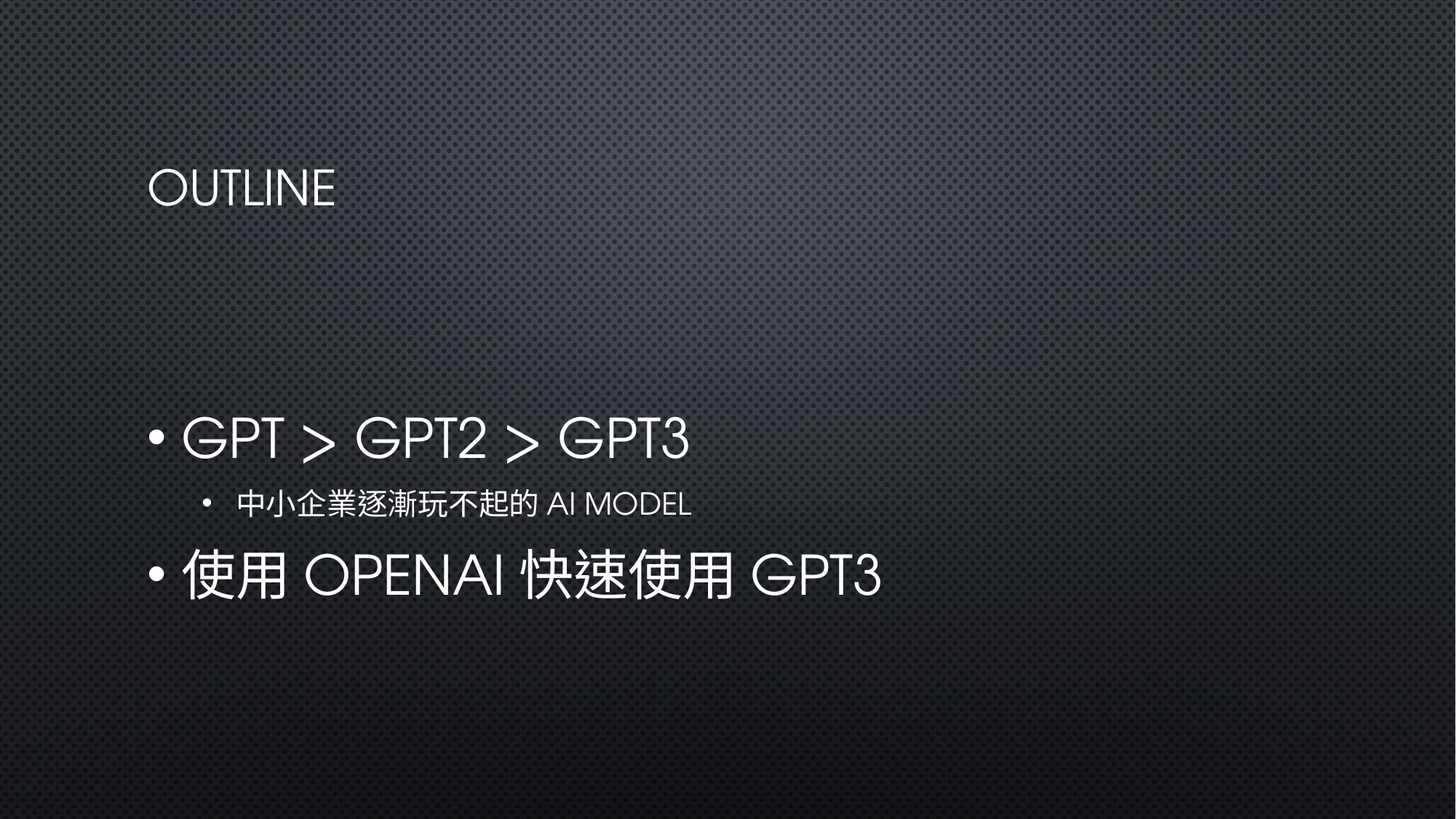

# Outline
GPT > GPT2 > GPT3
中小企業逐漸玩不起的AI Model
使用openai快速使用GPT3